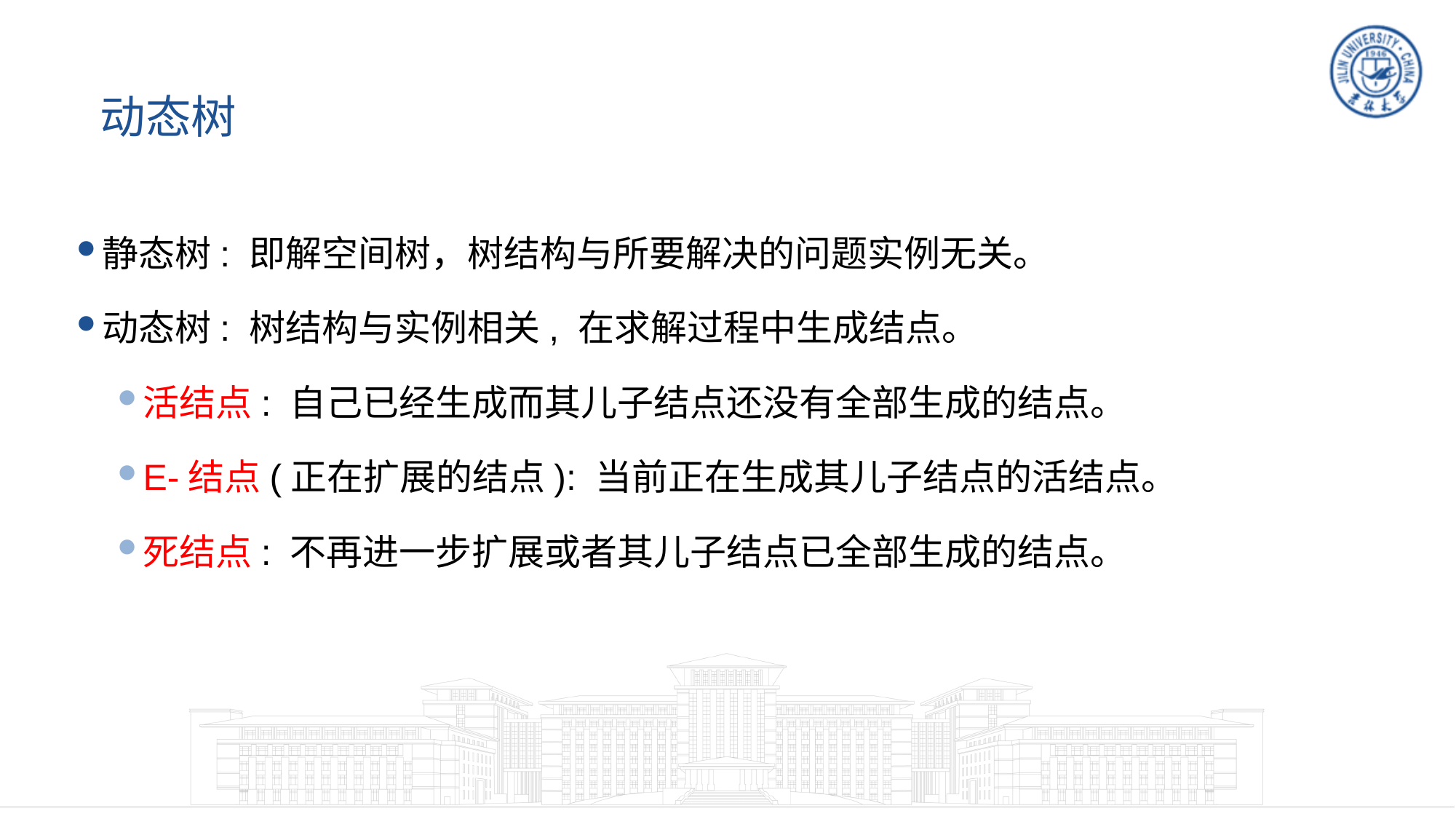

# 动态树
静态树: 即解空间树，树结构与所要解决的问题实例无关。
动态树: 树结构与实例相关, 在求解过程中生成结点。
活结点: 自己已经生成而其儿子结点还没有全部生成的结点。
E-结点(正在扩展的结点): 当前正在生成其儿子结点的活结点。
死结点: 不再进一步扩展或者其儿子结点已全部生成的结点。
17